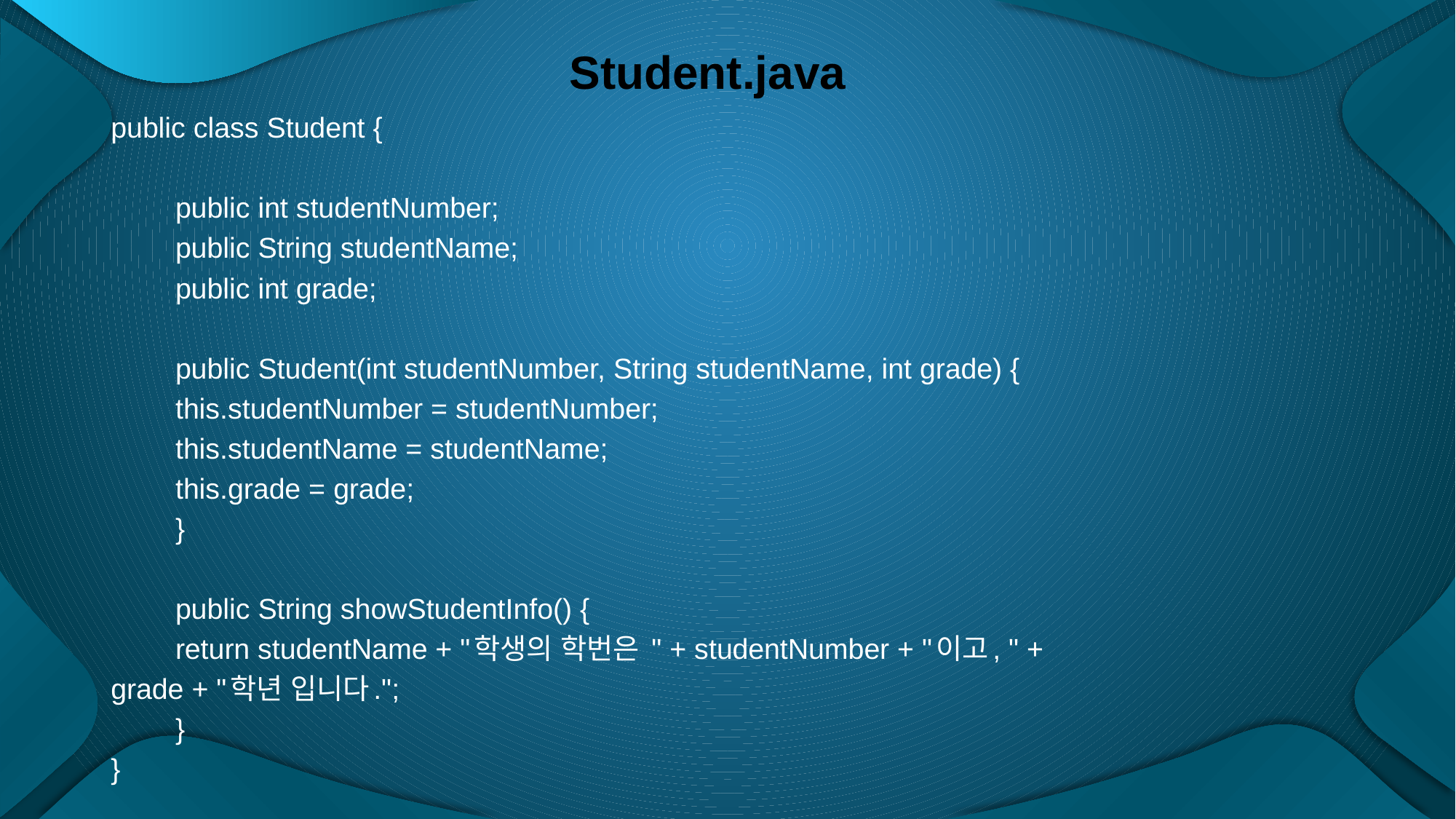

# Student.java
public class Student {

	public int studentNumber;
	public String studentName;
	public int grade;

	public Student(int studentNumber, String studentName, int grade) {
		this.studentNumber = studentNumber;
		this.studentName = studentName;
		this.grade = grade;
	}

	public String showStudentInfo() {
		return studentName + "학생의 학번은 " + studentNumber + "이고, " +
grade + "학년 입니다.";
	}
}